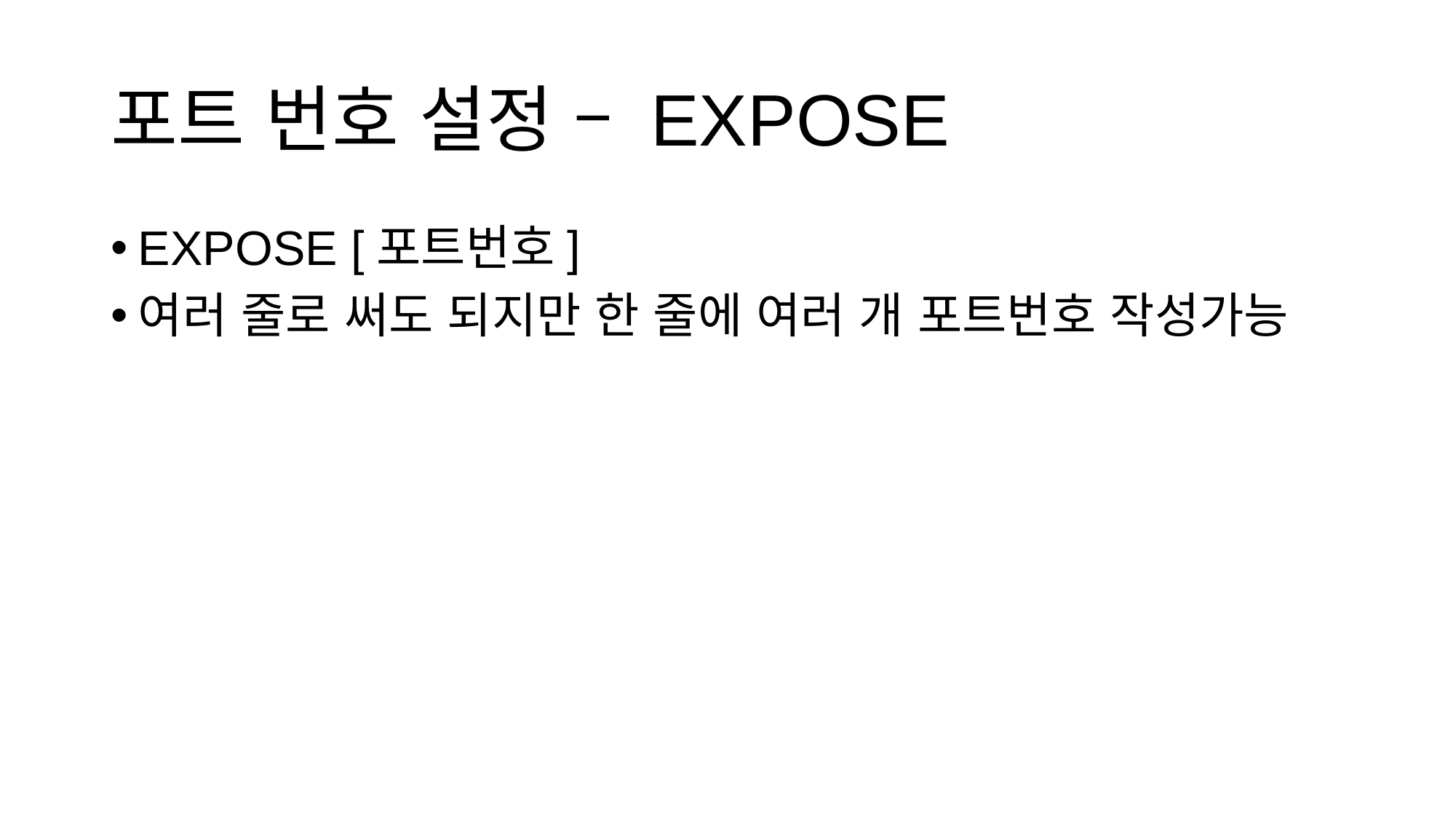

# 포트 번호 설정 – EXPOSE
EXPOSE [포트번호]
여러 줄로 써도 되지만 한 줄에 여러 개 포트번호 작성가능